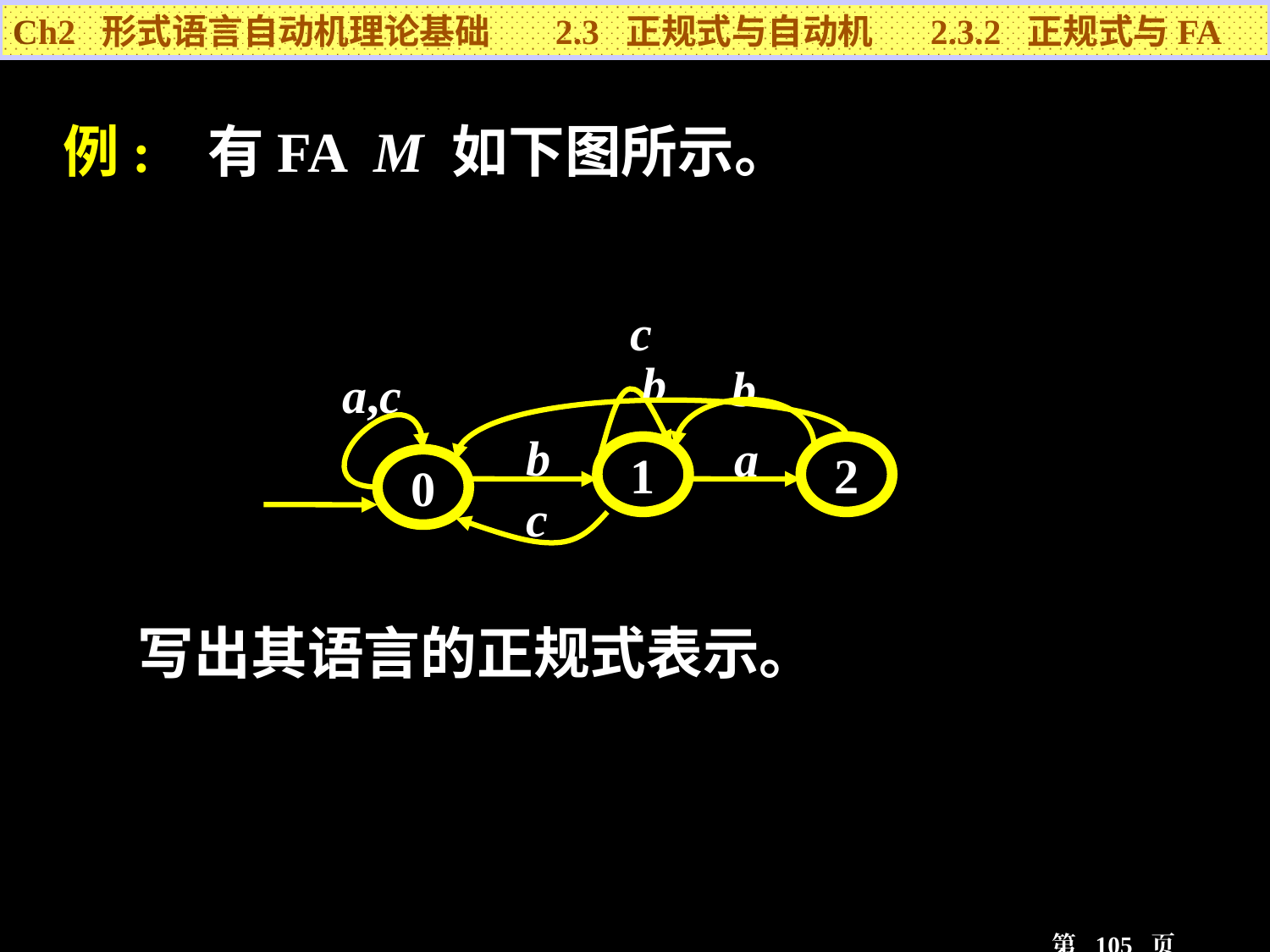

Ch2  形式语言自动机理论基础       2.3  正规式与自动机      2.3.2  正规式与FA
例:   有FA  M 如下图所示。
c
b
b
a,c

b
a
1
2
0

c

写出其语言的正规式表示。